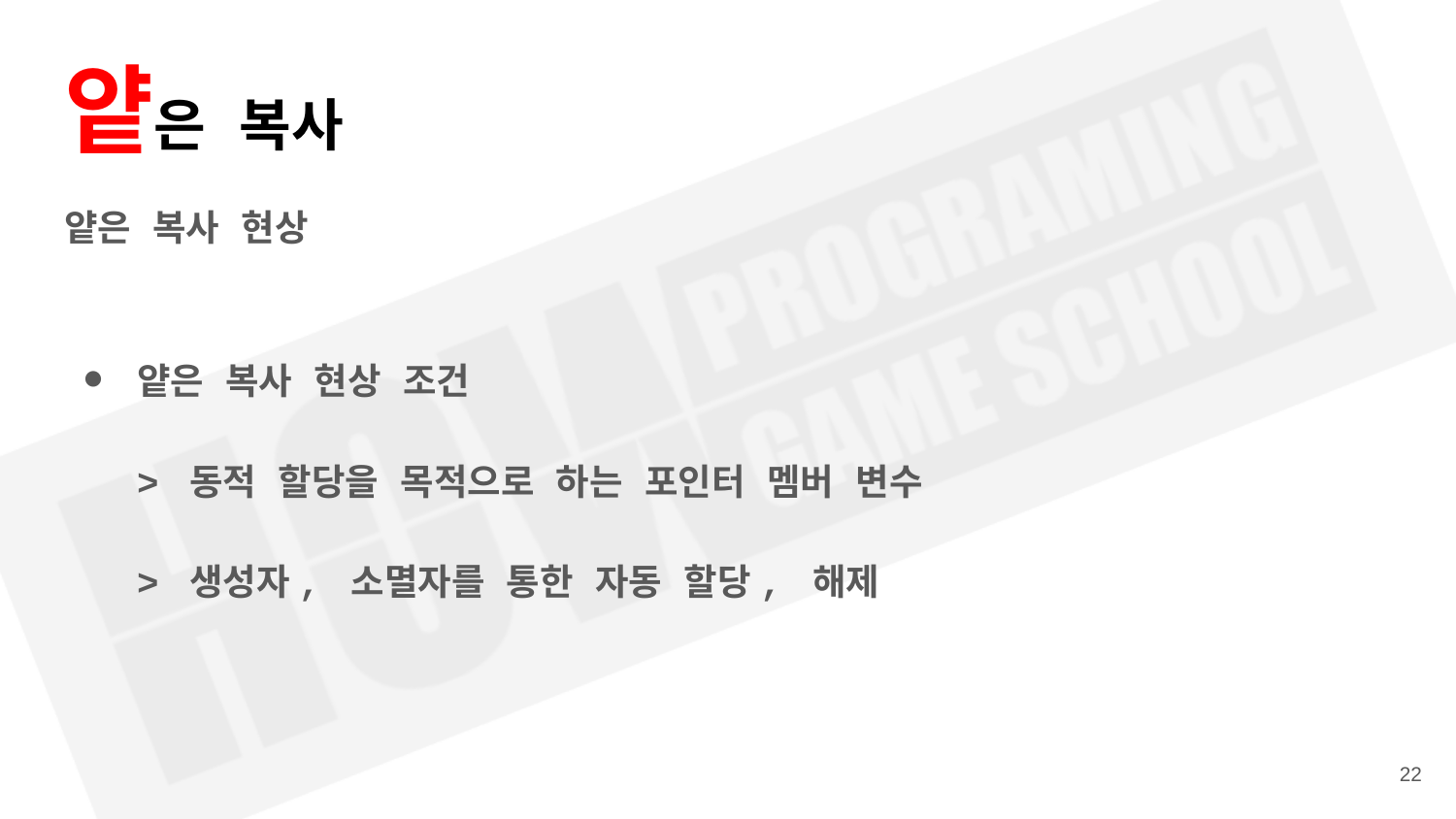

# 얕은 복사
얕은 복사 현상

얕은 복사 현상 조건
> 동적 할당을 목적으로 하는 포인터 멤버 변수
> 생성자, 소멸자를 통한 자동 할당, 해제
22